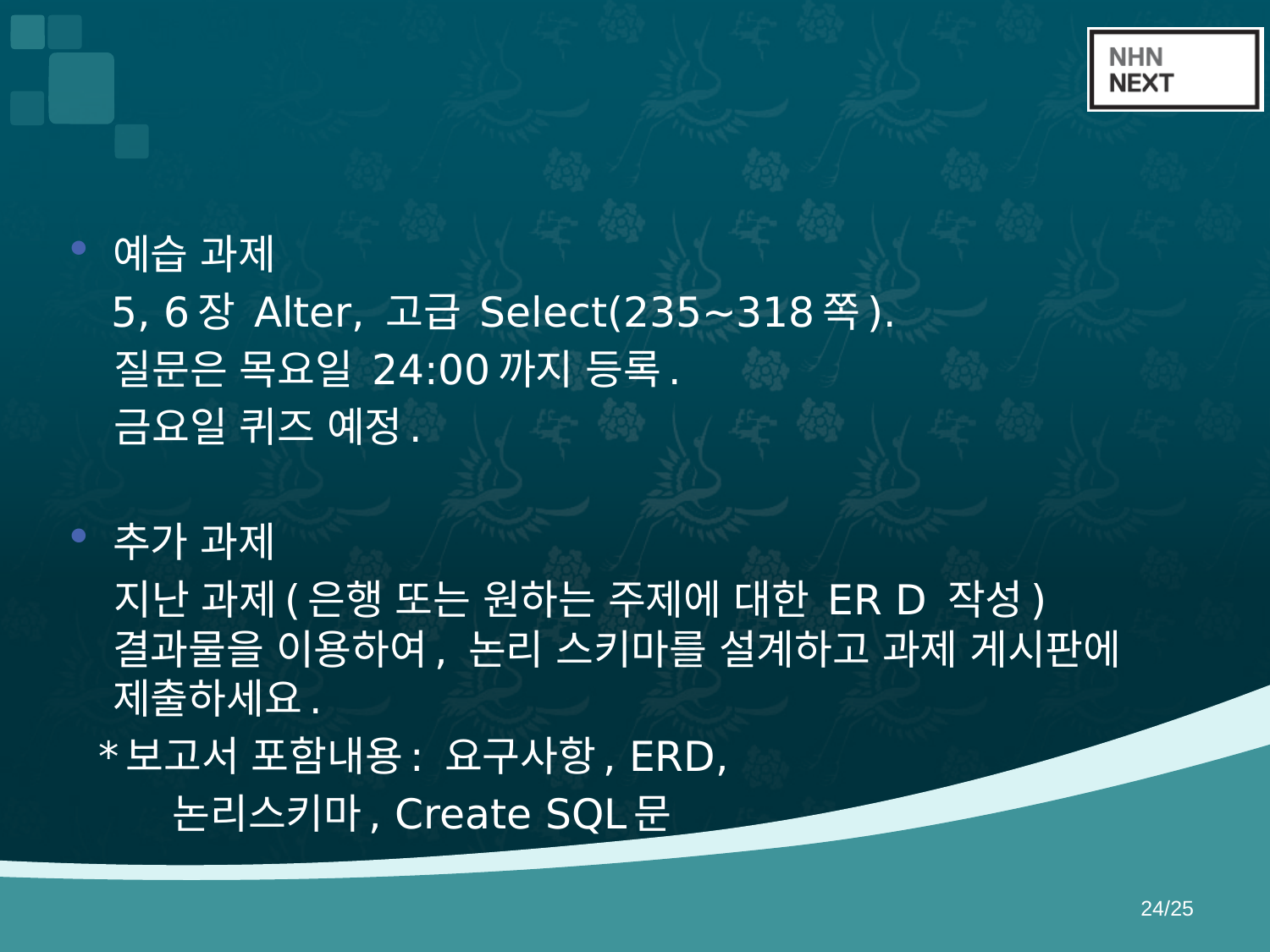

#
예습 과제
   5, 6장 Alter, 고급 Select(235~318쪽).
   질문은 목요일 24:00까지 등록.
   금요일 퀴즈 예정.

추가 과제
   지난 과제(은행 또는 원하는 주제에 대한 ER D 작성) 결과물을 이용하여, 논리 스키마를 설계하고 과제 게시판에 제출하세요.
  *보고서 포함내용: 요구사항, ERD,
        논리스키마, Create SQL문
24/25